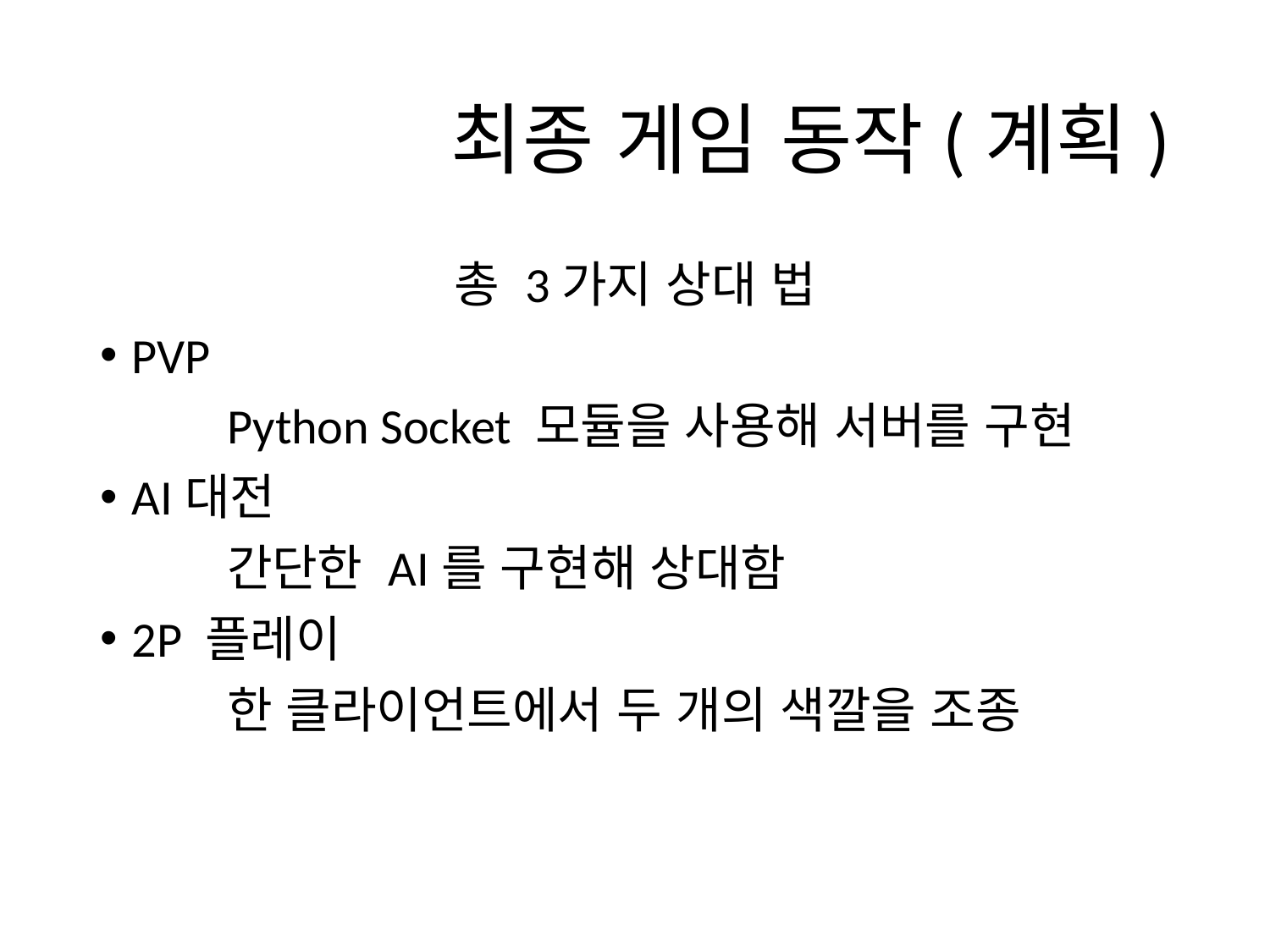

# 최종 게임 동작(계획)
총 3가지 상대 법
PVP
	Python Socket 모듈을 사용해 서버를 구현
AI대전
	간단한 AI를 구현해 상대함
2P 플레이
	한 클라이언트에서 두 개의 색깔을 조종